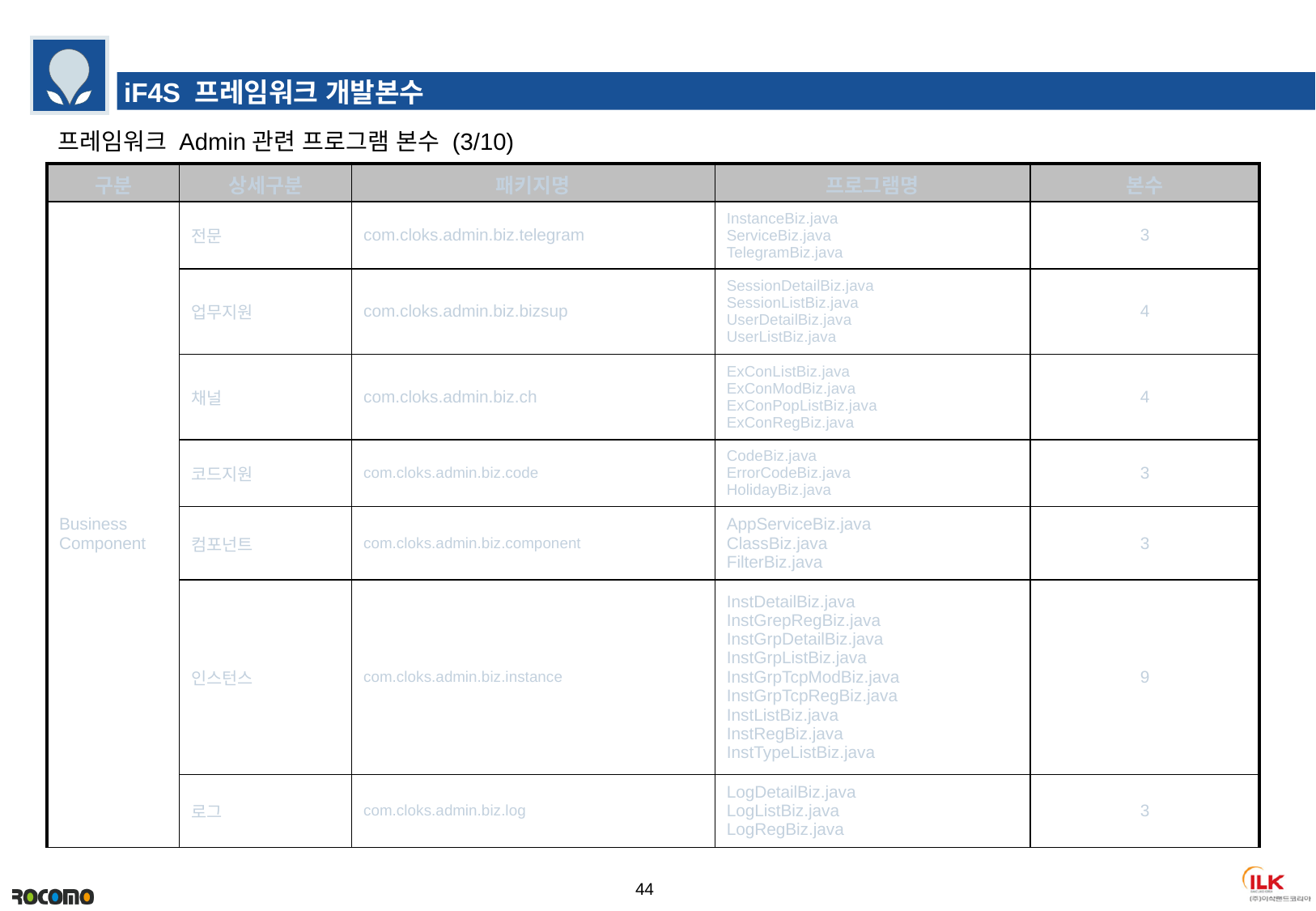

iF4S 프레임워크 개발본수
프레임워크 Admin관련 프로그램 본수 (3/10)
| 구분 | 상세구분 | 패키지명 | 프로그램명 | 본수 |
| --- | --- | --- | --- | --- |
| Business Component | 전문 | com.cloks.admin.biz.telegram | InstanceBiz.java ServiceBiz.java TelegramBiz.java | 3 |
|  | 업무지원 | com.cloks.admin.biz.bizsup | SessionDetailBiz.java SessionListBiz.java UserDetailBiz.java UserListBiz.java | 4 |
|  | 채널 | com.cloks.admin.biz.ch | ExConListBiz.java ExConModBiz.java ExConPopListBiz.java ExConRegBiz.java | 4 |
|  | 코드지원 | com.cloks.admin.biz.code | CodeBiz.java ErrorCodeBiz.java HolidayBiz.java | 3 |
|  | 컴포넌트 | com.cloks.admin.biz.component | AppServiceBiz.java ClassBiz.java FilterBiz.java | 3 |
|  | 인스턴스 | com.cloks.admin.biz.instance | InstDetailBiz.java InstGrepRegBiz.java InstGrpDetailBiz.java InstGrpListBiz.java InstGrpTcpModBiz.java InstGrpTcpRegBiz.java InstListBiz.java InstRegBiz.java InstTypeListBiz.java | 9 |
|  | 로그 | com.cloks.admin.biz.log | LogDetailBiz.java LogListBiz.java LogRegBiz.java | 3 |